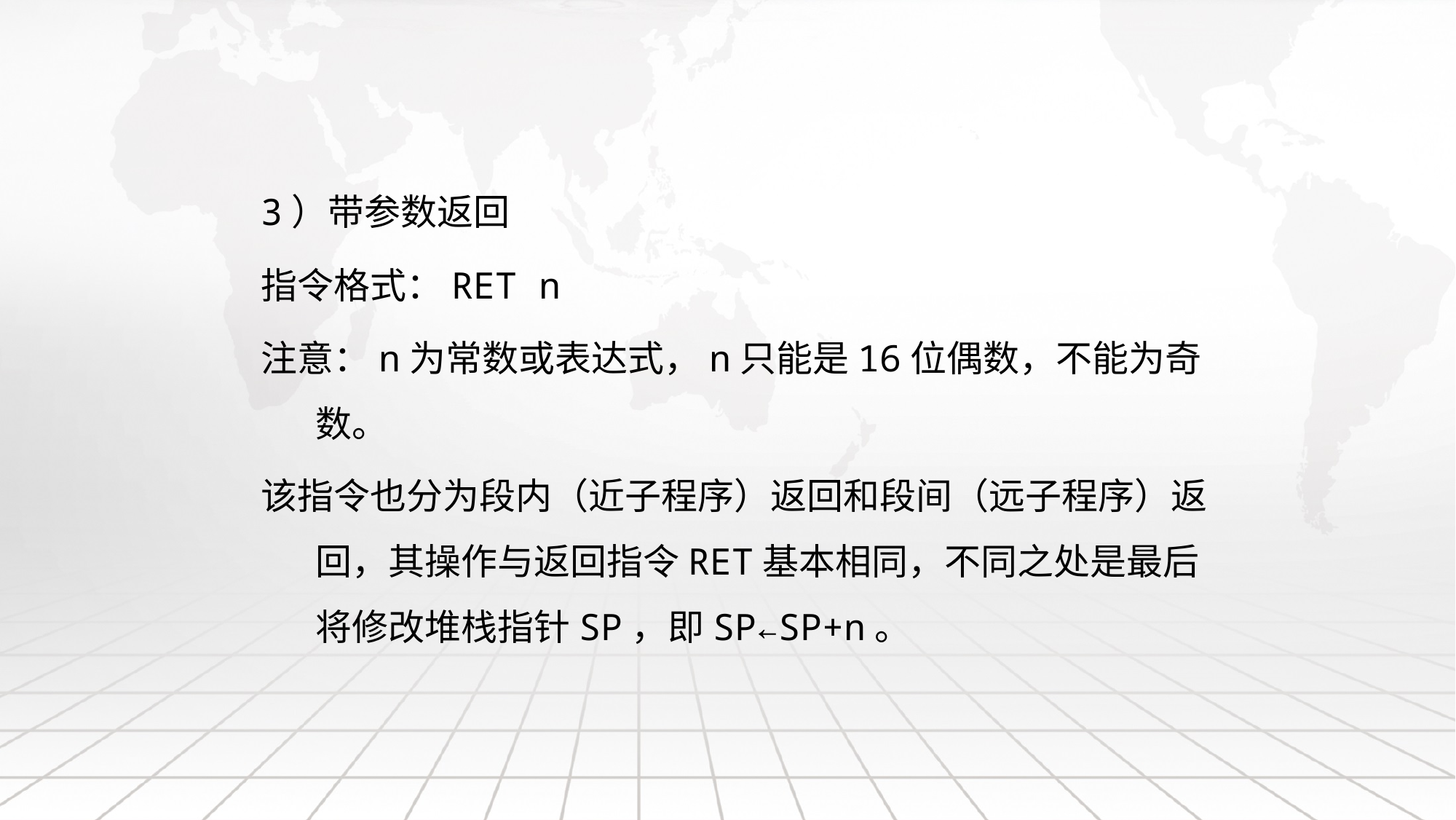

3）带参数返回
指令格式：RET n
注意：n为常数或表达式，n只能是16位偶数，不能为奇数。
该指令也分为段内（近子程序）返回和段间（远子程序）返回，其操作与返回指令RET基本相同，不同之处是最后将修改堆栈指针SP，即SP←SP+n。